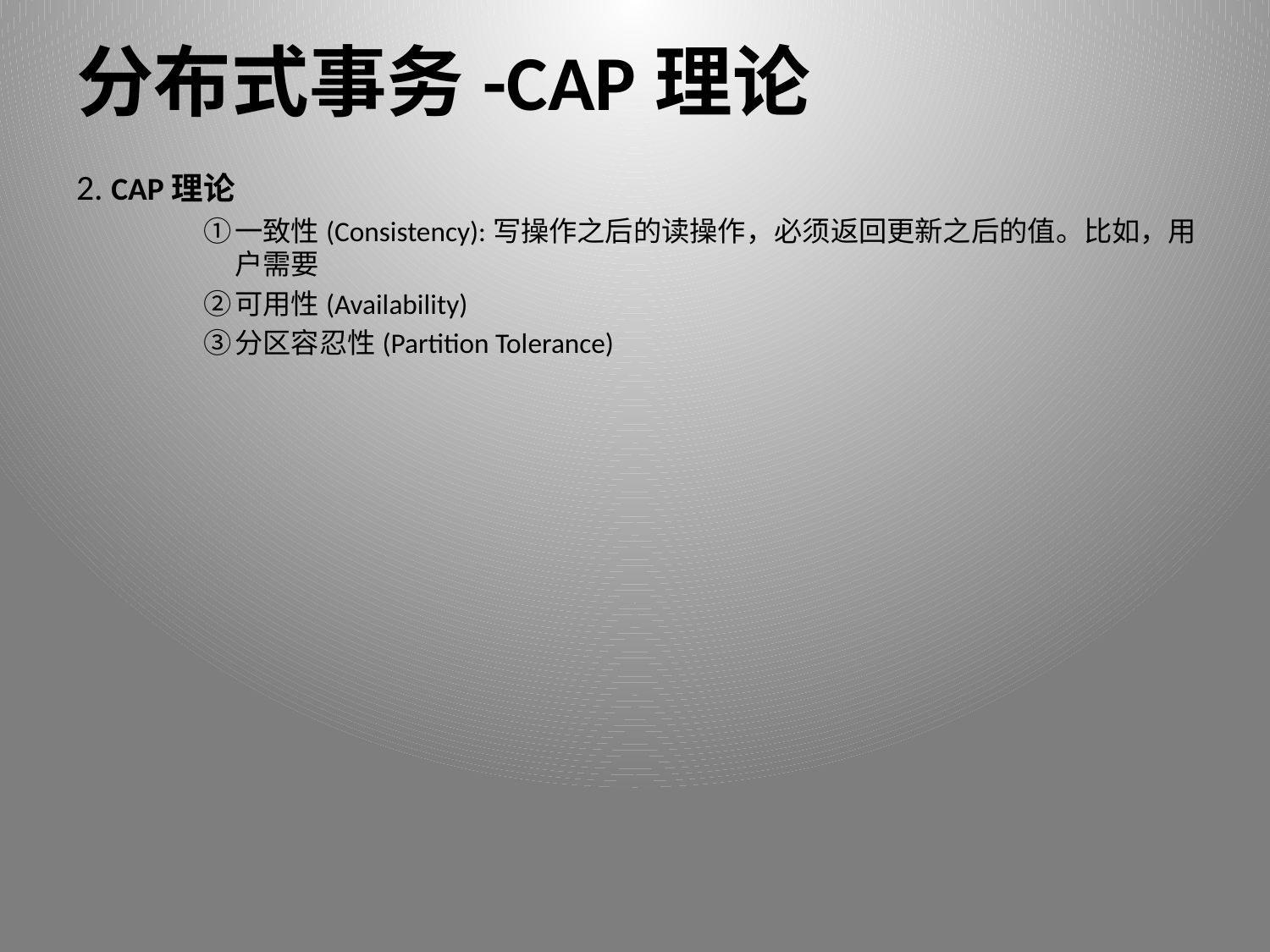

# 分布式事务-CAP理论
2. CAP理论
一致性(Consistency):写操作之后的读操作，必须返回更新之后的值。比如，用户需要
可用性(Availability)
分区容忍性(Partition Tolerance)